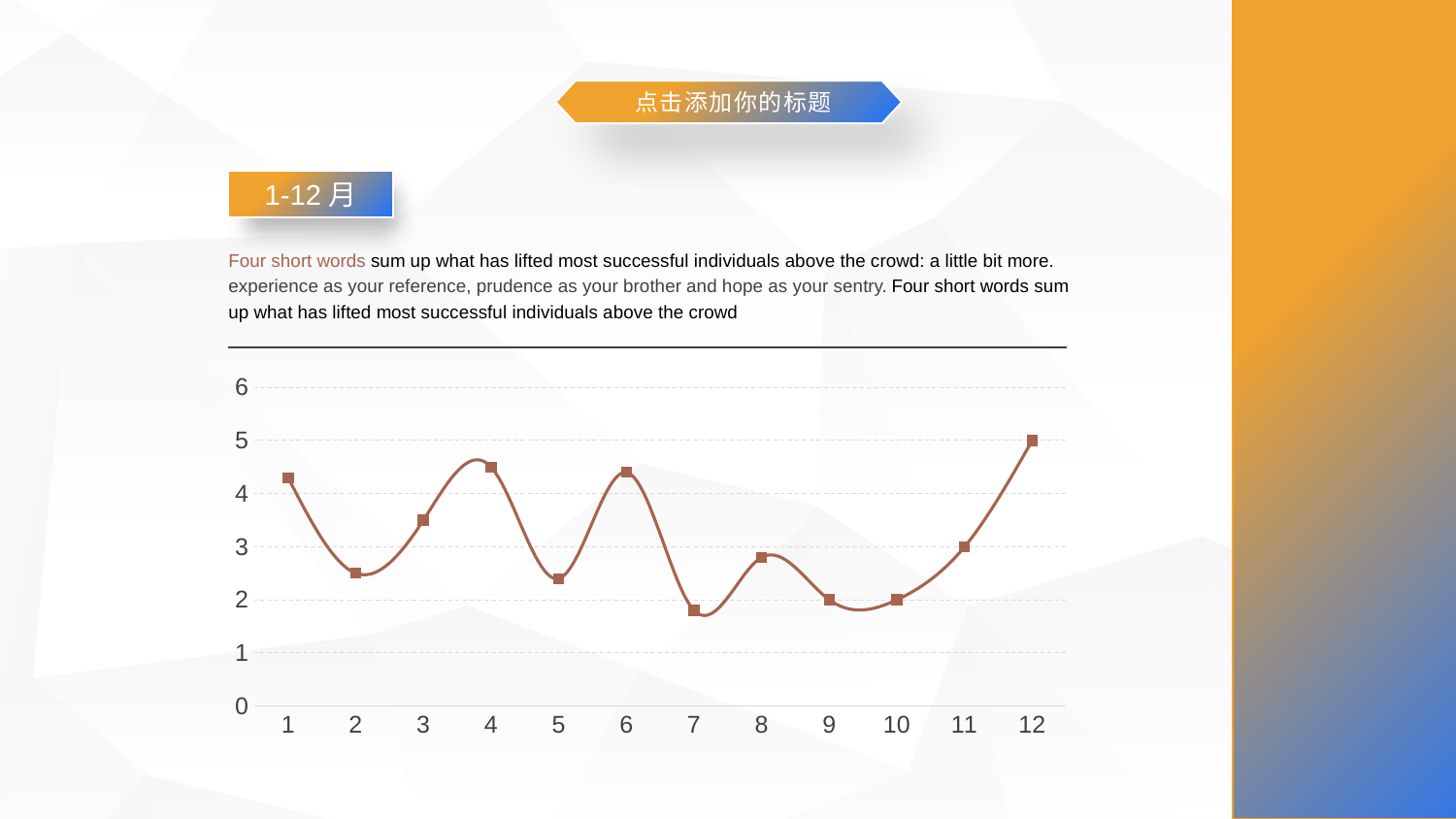

点击添加你的标题
1-12月
Four short words sum up what has lifted most successful individuals above the crowd: a little bit more. experience as your reference, prudence as your brother and hope as your sentry. Four short words sum up what has lifted most successful individuals above the crowd

### Chart

| Category | 系列 1 |
|---|---|
| 1 | 4.3 |
| 2 | 2.5 |
| 3 | 3.5 |
| 4 | 4.5 |
| 5 | 2.4 |
| 6 | 4.4 |
| 7 | 1.8 |
| 8 | 2.8 |
| 9 | 2.0 |
| 10 | 2.0 |
| 11 | 3.0 |
| 12 | 5.0 |